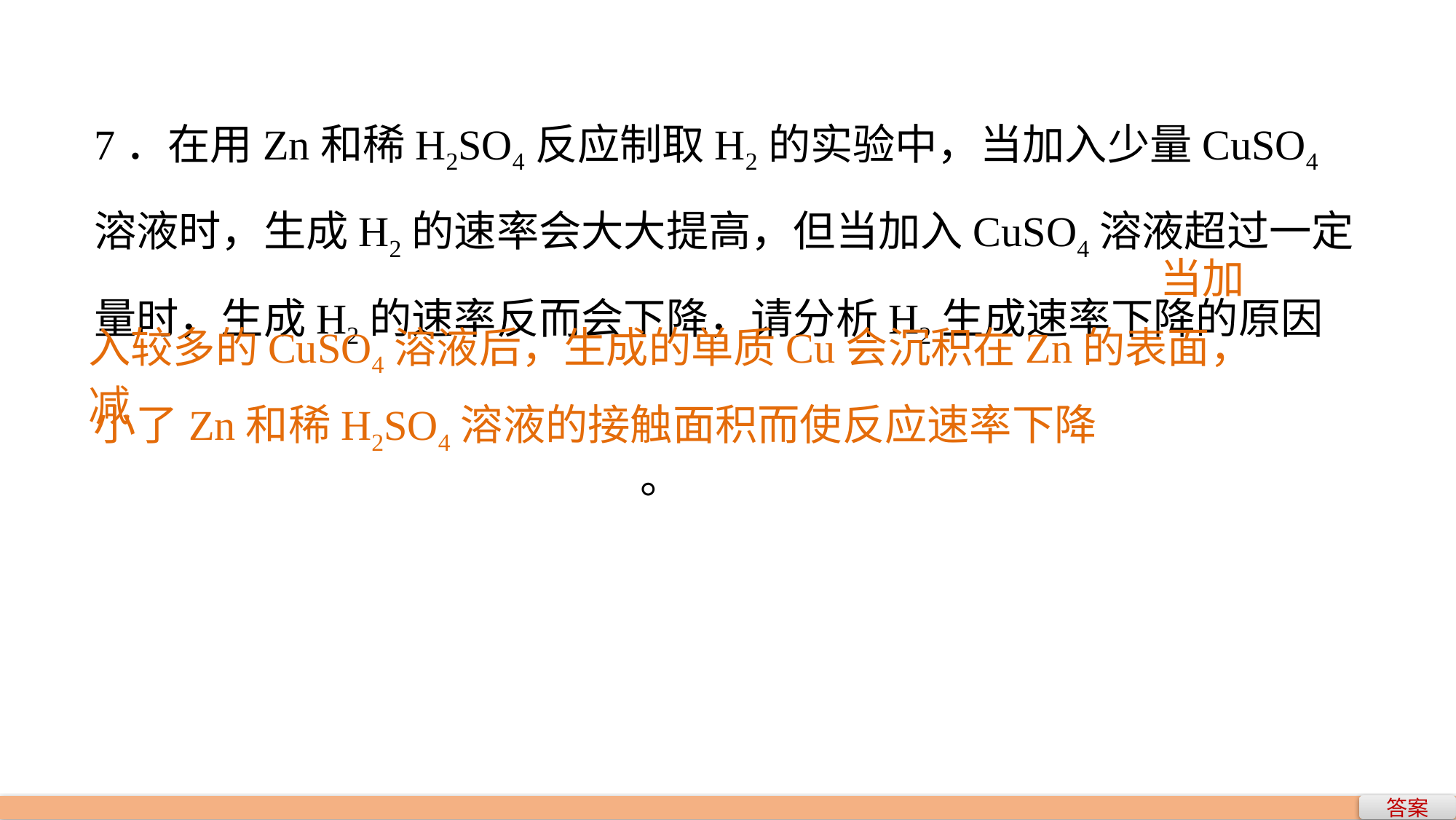

7．在用Zn和稀H2SO4反应制取H2的实验中，当加入少量CuSO4溶液时，生成H2的速率会大大提高，但当加入CuSO4溶液超过一定量时，生成H2的速率反而会下降，请分析H2生成速率下降的原因																。
当加
入较多的CuSO4溶液后，生成的单质Cu会沉积在Zn的表面，减
小了Zn和稀H2SO4溶液的接触面积而使反应速率下降
答案